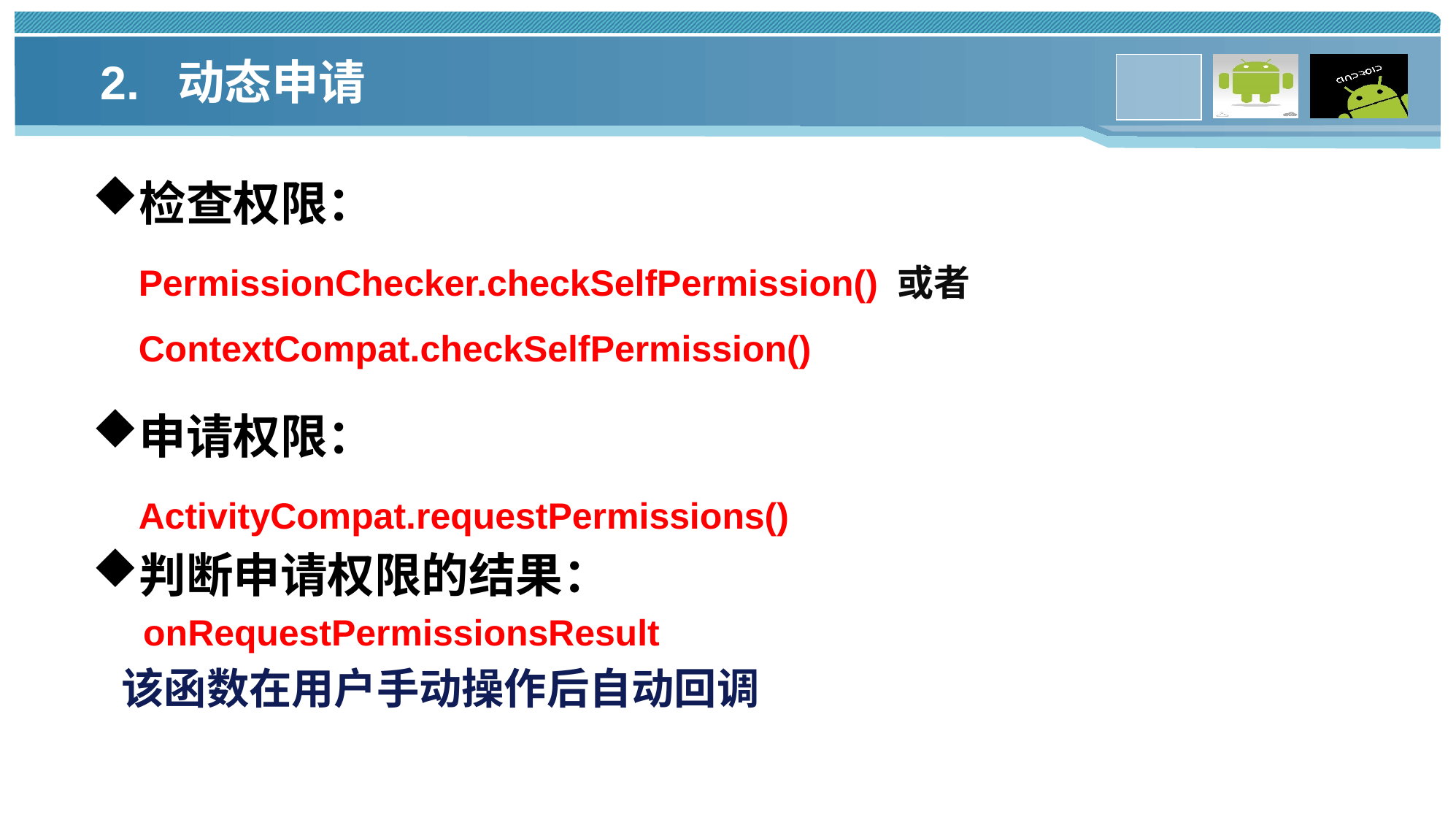

2.  动态申请
检查权限：
PermissionChecker.checkSelfPermission() 或者 ContextCompat.checkSelfPermission()
申请权限：
ActivityCompat.requestPermissions()
判断申请权限的结果：
     onRequestPermissionsResult
  该函数在用户手动操作后自动回调